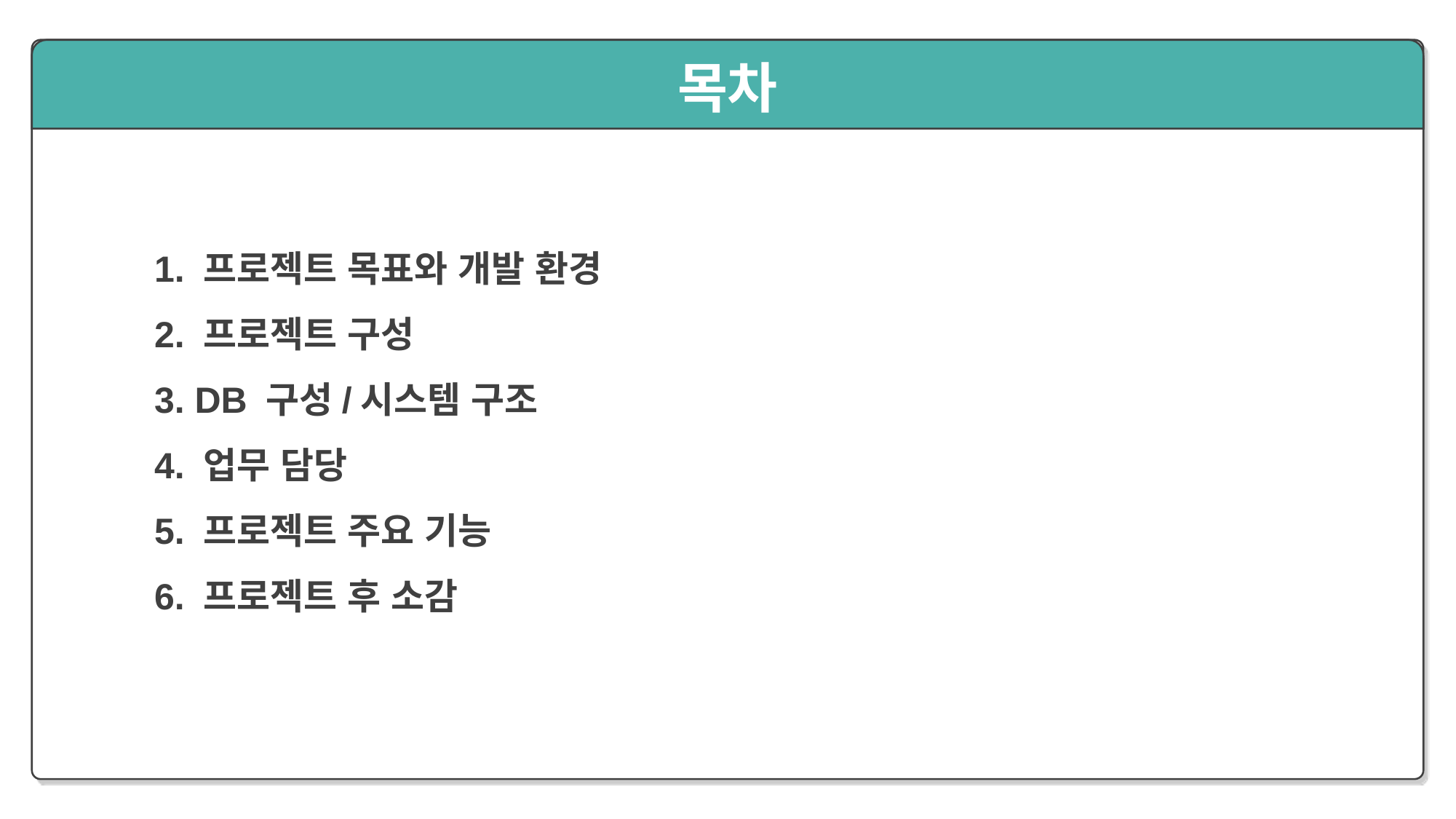

1. 프로젝트 목표와 개발 환경

	2. 프로젝트 구성

	3. DB 구성/시스템 구조

	4. 업무 담당

	5. 프로젝트 주요 기능

	6. 프로젝트 후 소감

목차